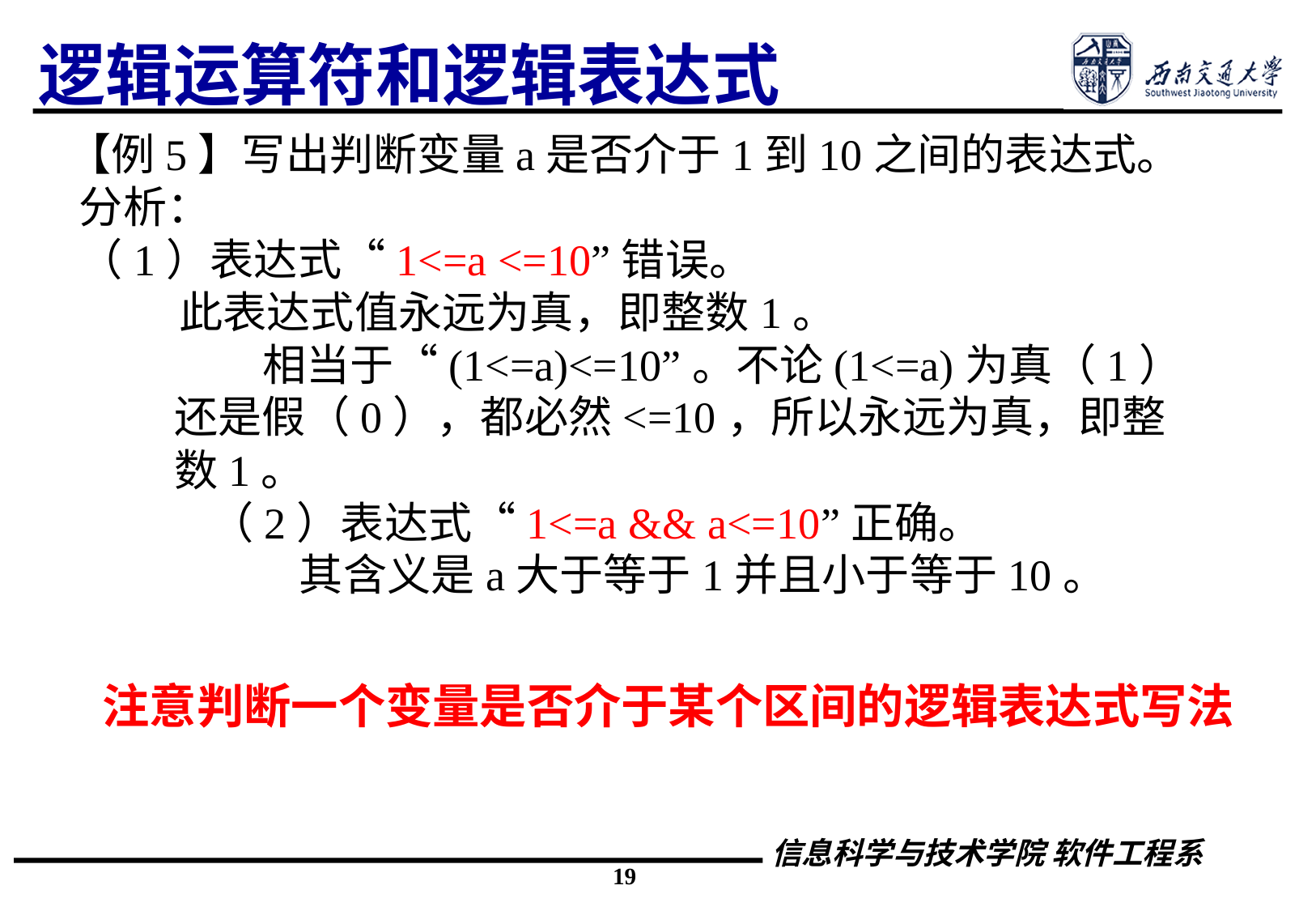

# 逻辑运算符和逻辑表达式
【例5】写出判断变量a是否介于1到10之间的表达式。
分析：
（1）表达式“1<=a <=10”错误。
         此表达式值永远为真，即整数1。
         相当于“(1<=a)<=10”。不论(1<=a)为真（1）还是假（0），都必然<=10，所以永远为真，即整数1。
（2）表达式“1<=a && a<=10”正确。
        其含义是a大于等于1并且小于等于10。
注意判断一个变量是否介于某个区间的逻辑表达式写法
19